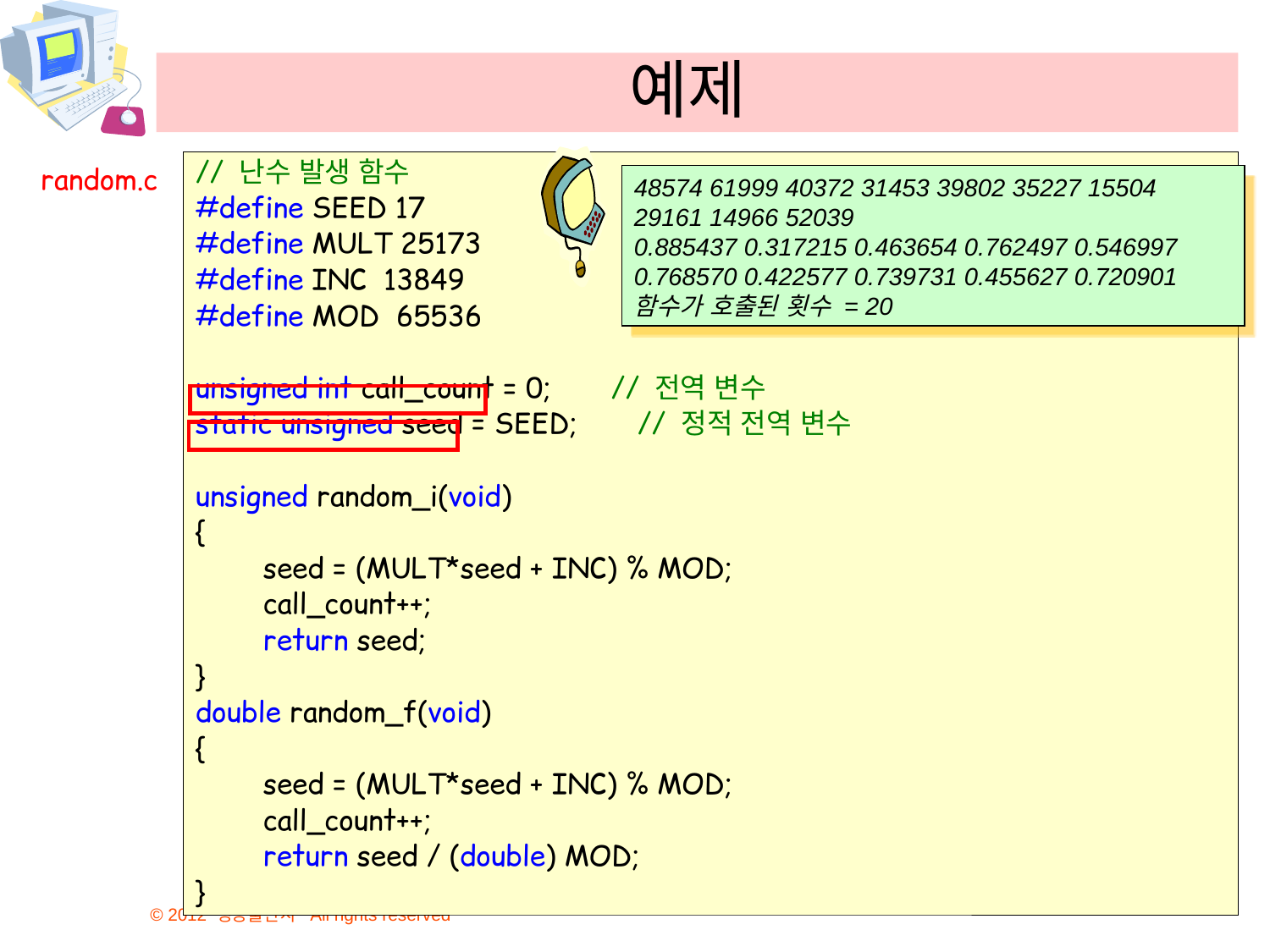

# 예제

// 난수 발생 함수
#define SEED 17
#define MULT 25173
#define INC  13849
#define MOD  65536

unsigned int call_count = 0;       // 전역 변수
static unsigned seed = SEED;       // 정적 전역 변수

unsigned random_i(void)
{
        seed = (MULT*seed + INC) % MOD;
        call_count++;
        return seed;
}
double random_f(void)
{
        seed = (MULT*seed + INC) % MOD;
        call_count++;
        return seed / (double) MOD;
}
random.c
48574 61999 40372 31453 39802 35227 15504 29161 14966 52039
0.885437 0.317215 0.463654 0.762497 0.546997 0.768570 0.422577 0.739731 0.455627 0.720901
함수가 호출된 횟수 = 20